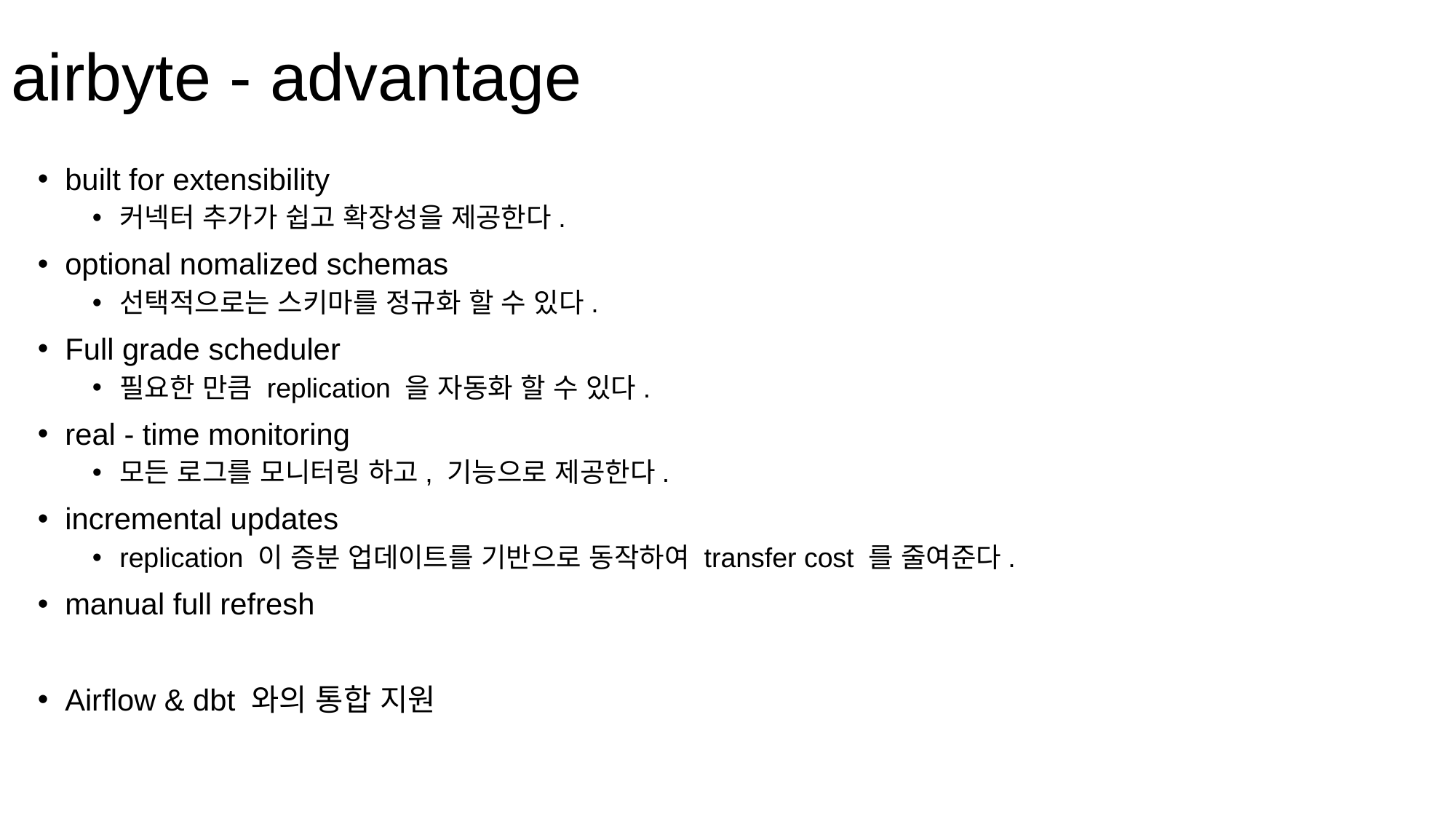

# airbyte - advantage
built for extensibility
커넥터 추가가 쉽고 확장성을 제공한다.
optional nomalized schemas
선택적으로는 스키마를 정규화 할 수 있다.
Full grade scheduler
필요한 만큼 replication 을 자동화 할 수 있다.
real - time monitoring
모든 로그를 모니터링 하고, 기능으로 제공한다.
incremental updates
replication 이 증분 업데이트를 기반으로 동작하여 transfer cost 를 줄여준다.
manual full refresh

Airflow & dbt 와의 통합 지원